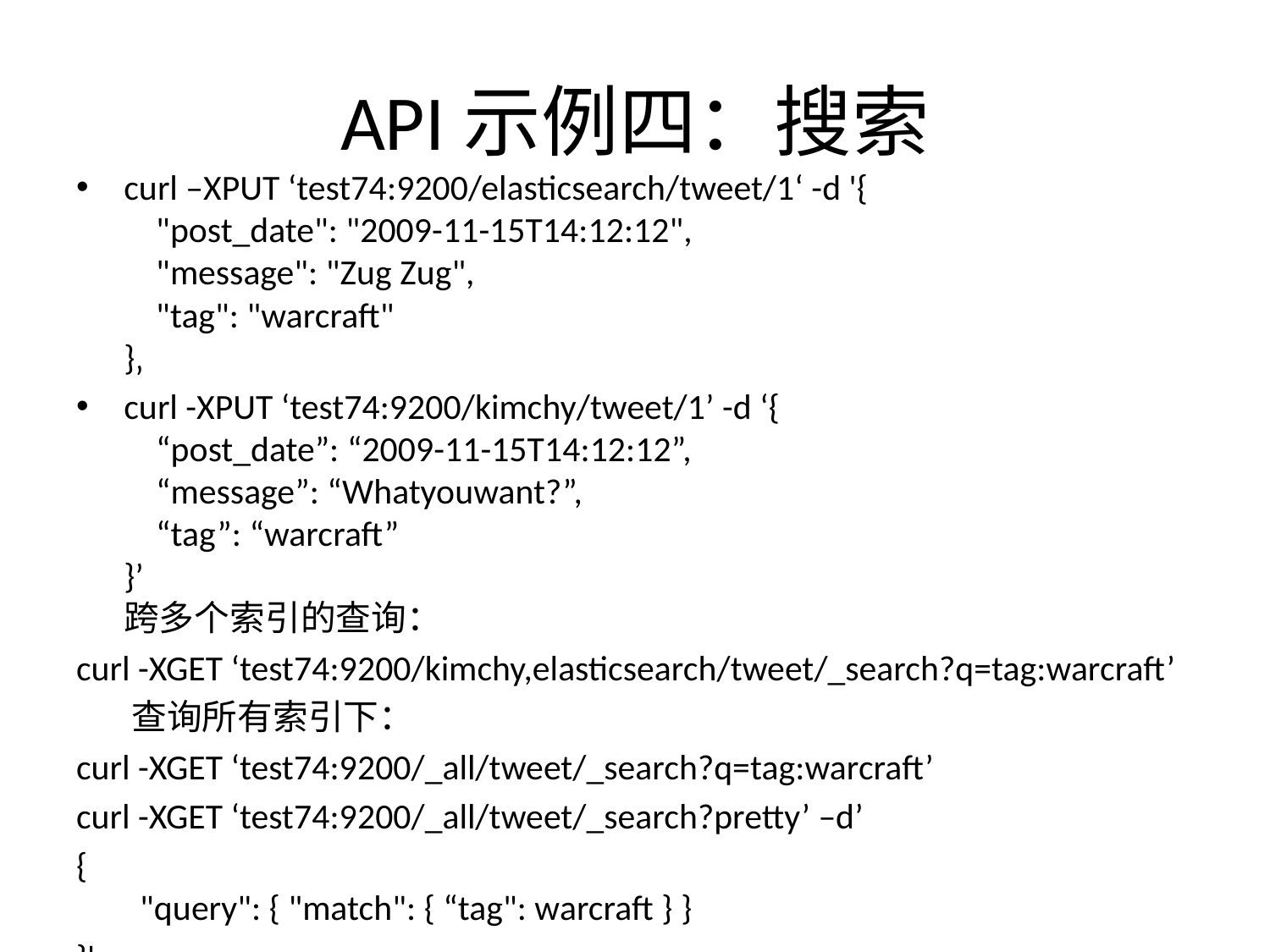

# API示例四：搜索
curl –XPUT ‘test74:9200/elasticsearch/tweet/1‘ -d '{
    "post_date": "2009-11-15T14:12:12",
    "message": "Zug Zug",
    "tag": "warcraft"
}‚
curl -XPUT ‘test74:9200/kimchy/tweet/1’ -d ‘{
    “post_date”: “2009-11-15T14:12:12”,
    “message”: “Whatyouwant?”,
    “tag”: “warcraft”
}’
跨多个索引的查询：
curl -XGET ‘test74:9200/kimchy,elasticsearch/tweet/_search?q=tag:warcraft’
      查询所有索引下：
curl -XGET ‘test74:9200/_all/tweet/_search?q=tag:warcraft’
curl -XGET ‘test74:9200/_all/tweet/_search?pretty’ –d’
{
  "query": { "match": { “tag": warcraft } }
}'